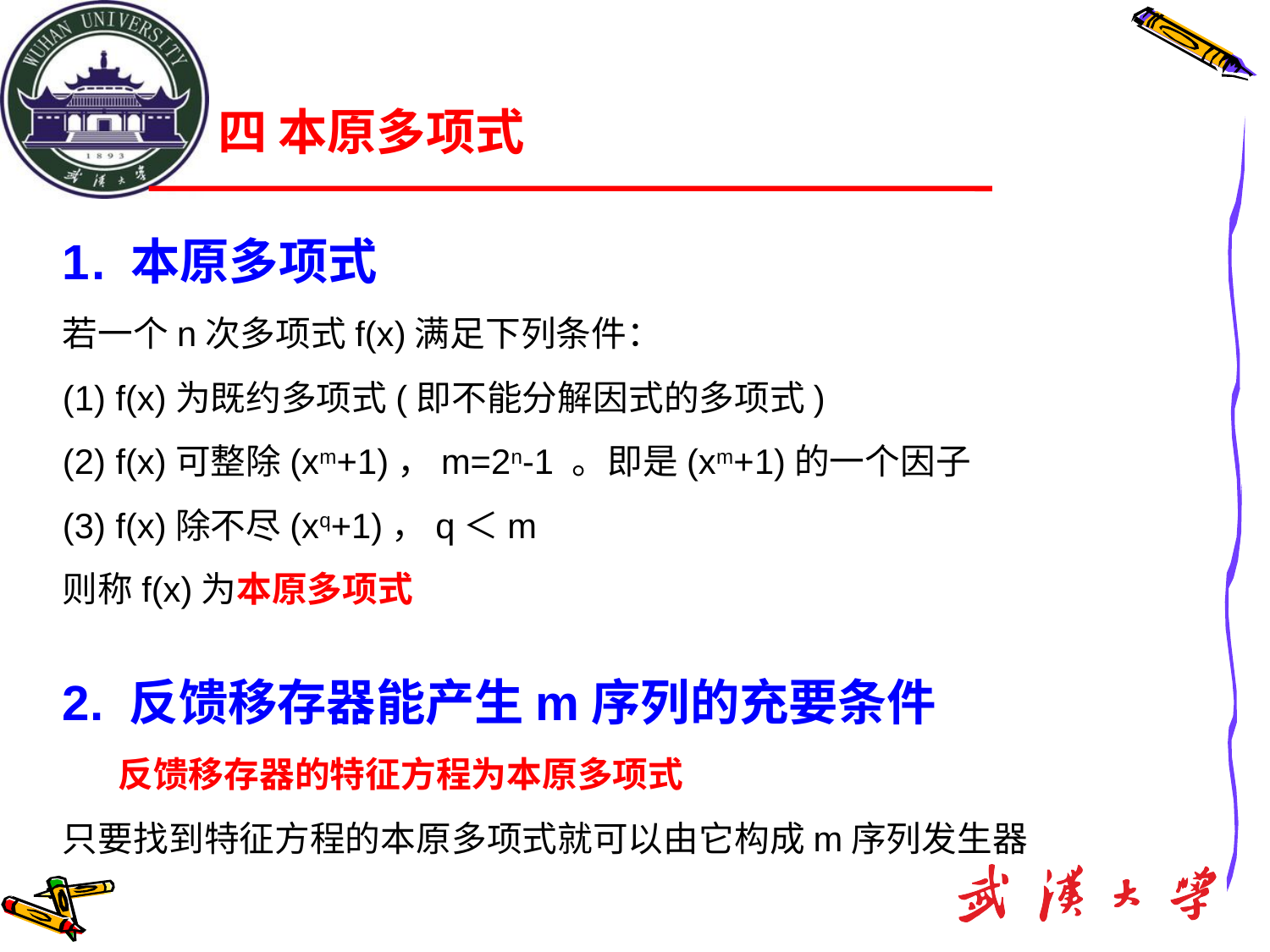

# 四 本原多项式
 本原多项式
若一个n次多项式f(x)满足下列条件：
(1) f(x)为既约多项式(即不能分解因式的多项式)
(2) f(x)可整除(xm+1)，m=2n-1 。即是(xm+1)的一个因子
(3) f(x)除不尽(xq+1)，q＜m
则称f(x)为本原多项式

2. 反馈移存器能产生m序列的充要条件
      反馈移存器的特征方程为本原多项式
只要找到特征方程的本原多项式就可以由它构成m序列发生器